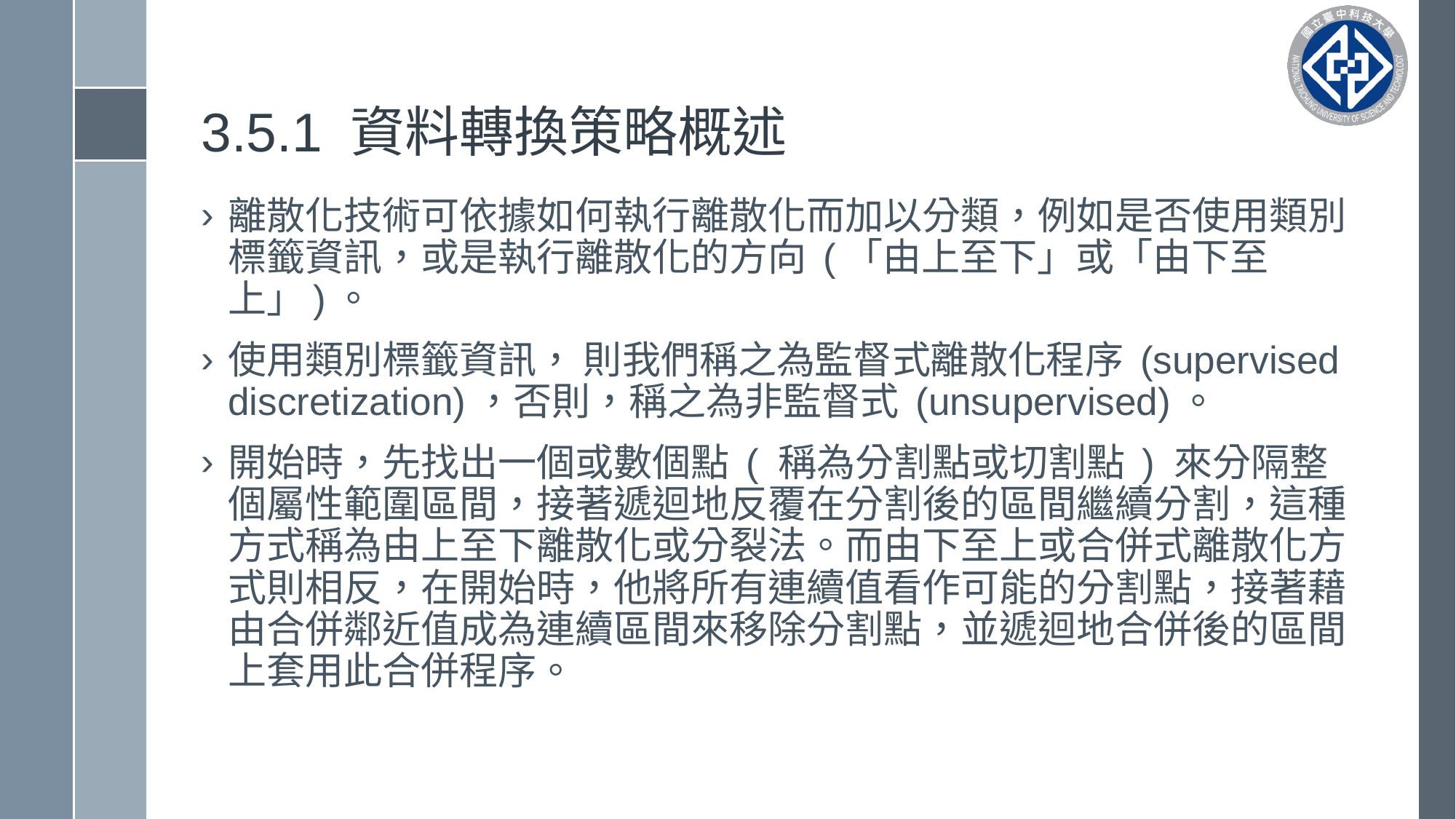

# 3.5.1 資料轉換策略概述
離散化技術可依據如何執行離散化而加以分類，例如是否使用類別標籤資訊，或是執行離散化的方向 (「由上至下」或「由下至上」)。
使用類別標籤資訊， 則我們稱之為監督式離散化程序 (supervised discretization)，否則，稱之為非監督式 (unsupervised)。
開始時，先找出一個或數個點 ( 稱為分割點或切割點 ) 來分隔整個屬性範圍區間，接著遞迴地反覆在分割後的區間繼續分割，這種方式稱為由上至下離散化或分裂法。而由下至上或合併式離散化方式則相反，在開始時，他將所有連續值看作可能的分割點，接著藉由合併鄰近值成為連續區間來移除分割點，並遞迴地合併後的區間上套用此合併程序。